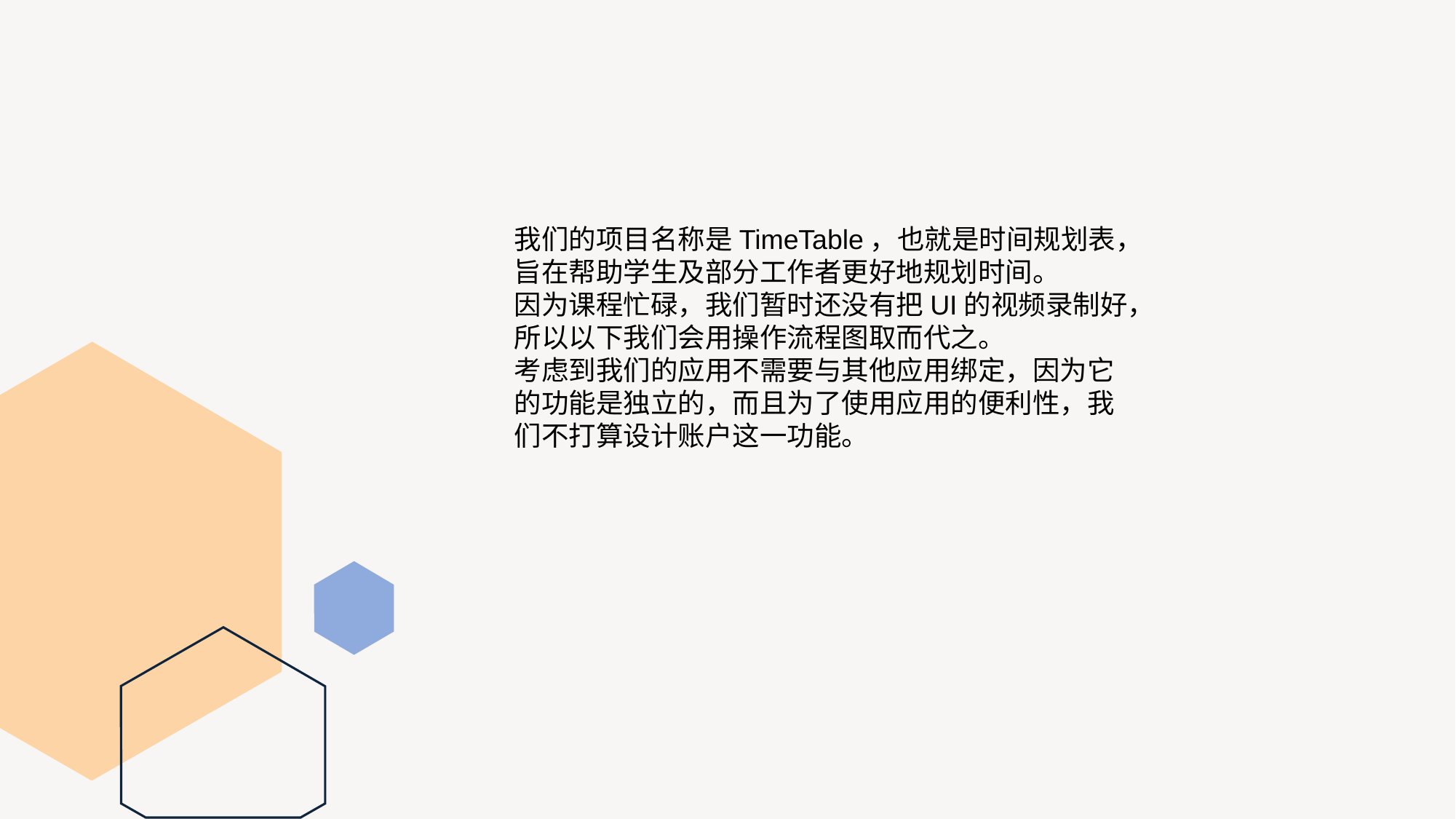

我们的项目名称是TimeTable，也就是时间规划表，旨在帮助学生及部分工作者更好地规划时间。
因为课程忙碌，我们暂时还没有把UI的视频录制好，所以以下我们会用操作流程图取而代之。
考虑到我们的应用不需要与其他应用绑定，因为它的功能是独立的，而且为了使用应用的便利性，我们不打算设计账户这一功能。